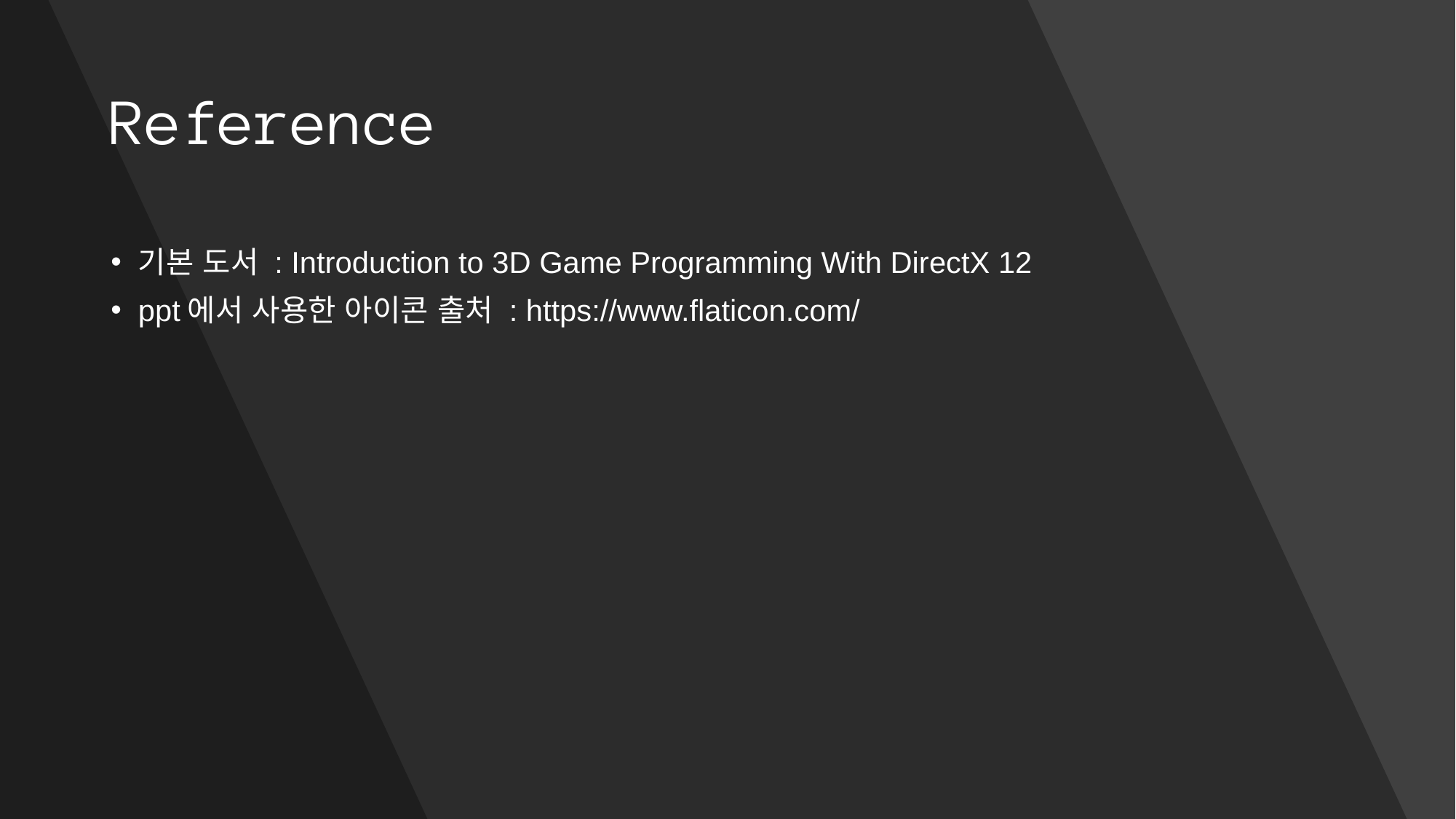

# Reference
기본 도서 : Introduction to 3D Game Programming With DirectX 12
ppt에서 사용한 아이콘 출처 : https://www.flaticon.com/